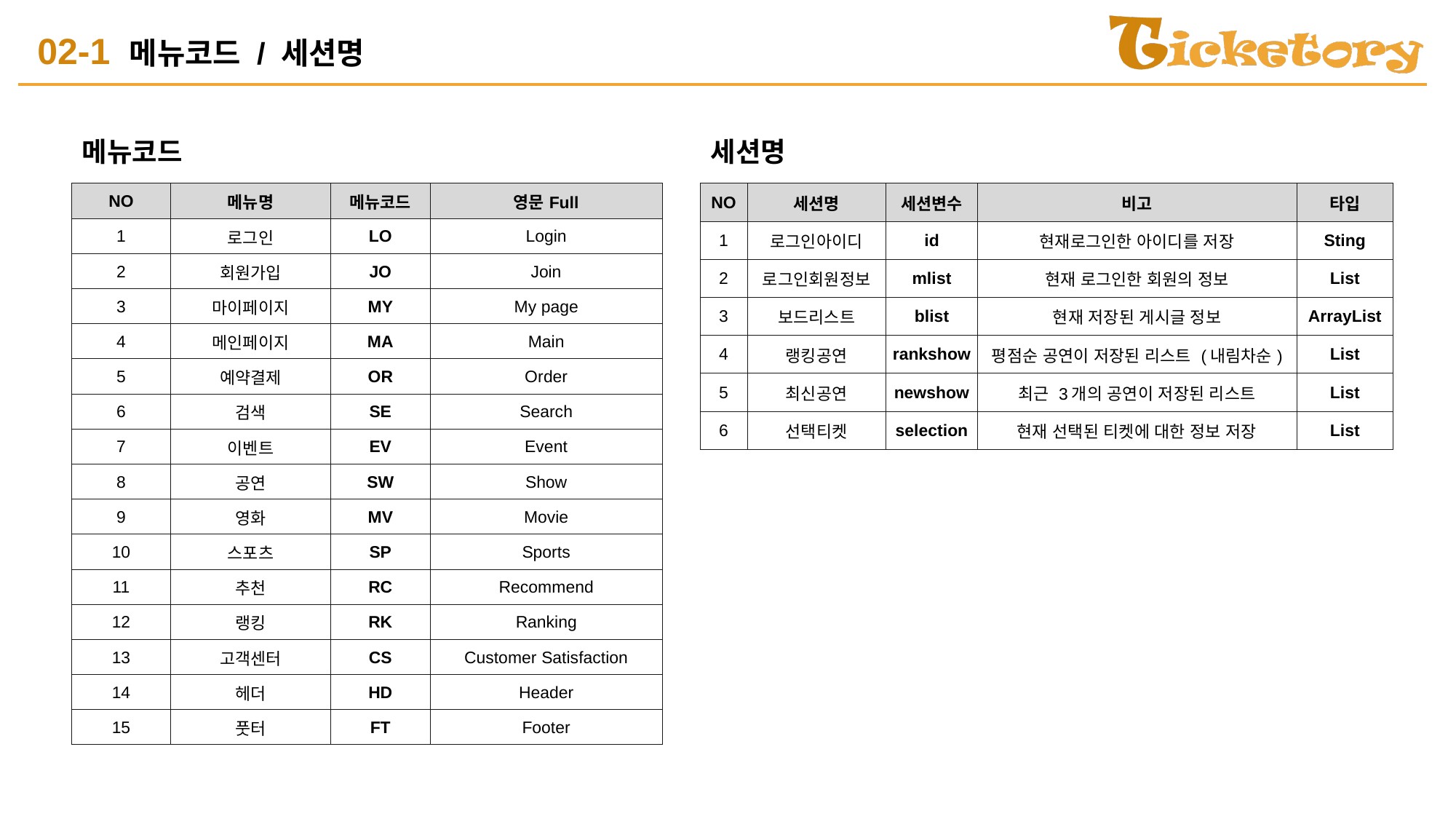

# 02-1 메뉴코드 / 세션명
메뉴코드
세션명
| NO | 메뉴명 | 메뉴코드 | 영문Full |
| --- | --- | --- | --- |
| 1 | 로그인 | LO | Login |
| 2 | 회원가입 | JO | Join |
| 3 | 마이페이지 | MY | My page |
| 4 | 메인페이지 | MA | Main |
| 5 | 예약결제 | OR | Order |
| 6 | 검색 | SE | Search |
| 7 | 이벤트 | EV | Event |
| 8 | 공연 | SW | Show |
| 9 | 영화 | MV | Movie |
| 10 | 스포츠 | SP | Sports |
| 11 | 추천 | RC | Recommend |
| 12 | 랭킹 | RK | Ranking |
| 13 | 고객센터 | CS | Customer Satisfaction |
| 14 | 헤더 | HD | Header |
| 15 | 풋터 | FT | Footer |
| NO | 세션명 | 세션변수 | 비고 | 타입 |
| --- | --- | --- | --- | --- |
| 1 | 로그인아이디 | id | 현재로그인한 아이디를 저장 | Sting |
| 2 | 로그인회원정보 | mlist | 현재 로그인한 회원의 정보 | List |
| 3 | 보드리스트 | blist | 현재 저장된 게시글 정보 | ArrayList |
| 4 | 랭킹공연 | rankshow | 평점순 공연이 저장된 리스트 (내림차순) | List |
| 5 | 최신공연 | newshow | 최근 3개의 공연이 저장된 리스트 | List |
| 6 | 선택티켓 | selection | 현재 선택된 티켓에 대한 정보 저장 | List |